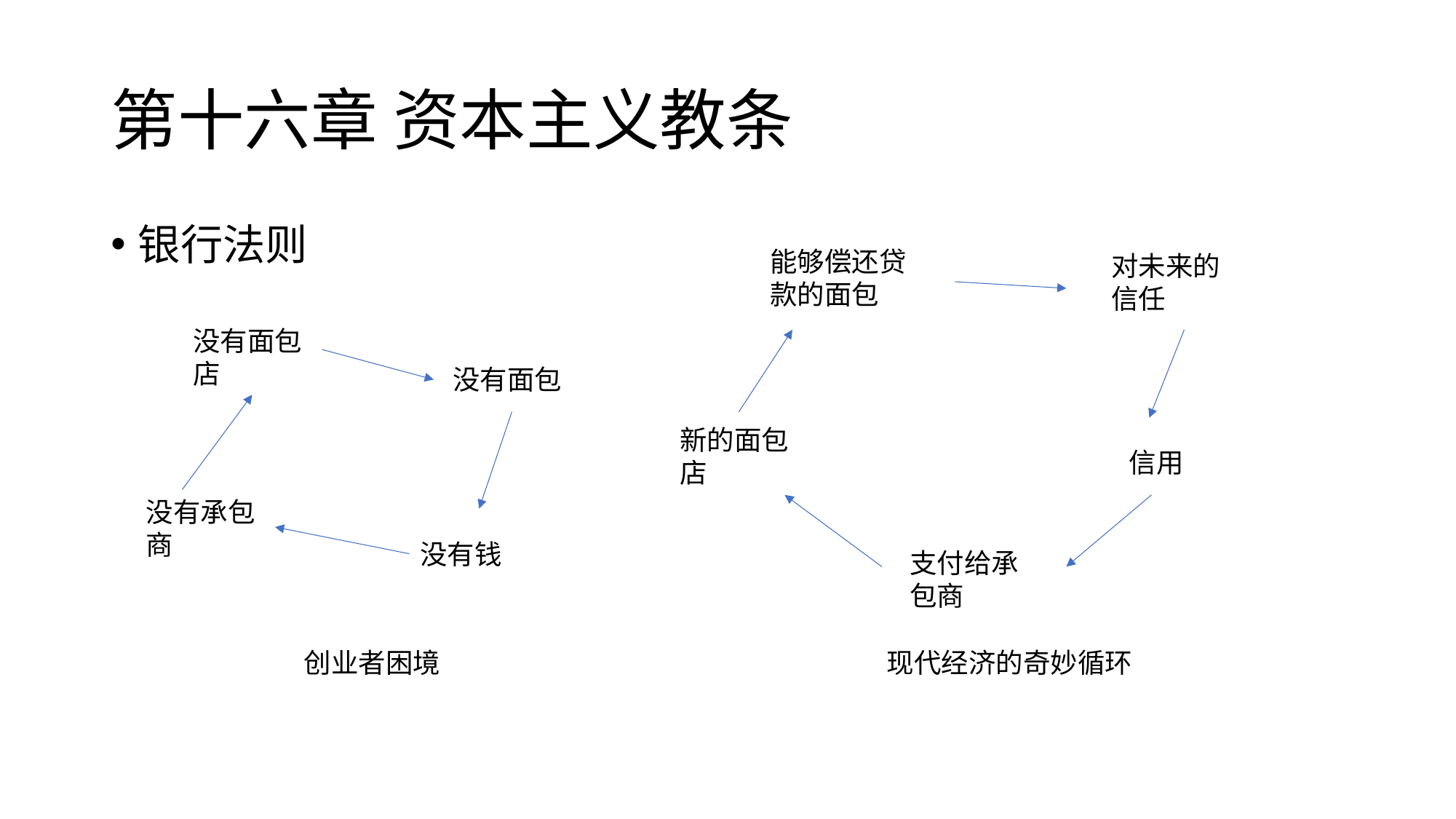

# 第十六章 资本主义教条
银行法则

能够偿还贷款的面包
对未来的信任
没有面包店
没有面包
新的面包店
信用
没有承包商
没有钱
支付给承包商
创业者困境
现代经济的奇妙循环